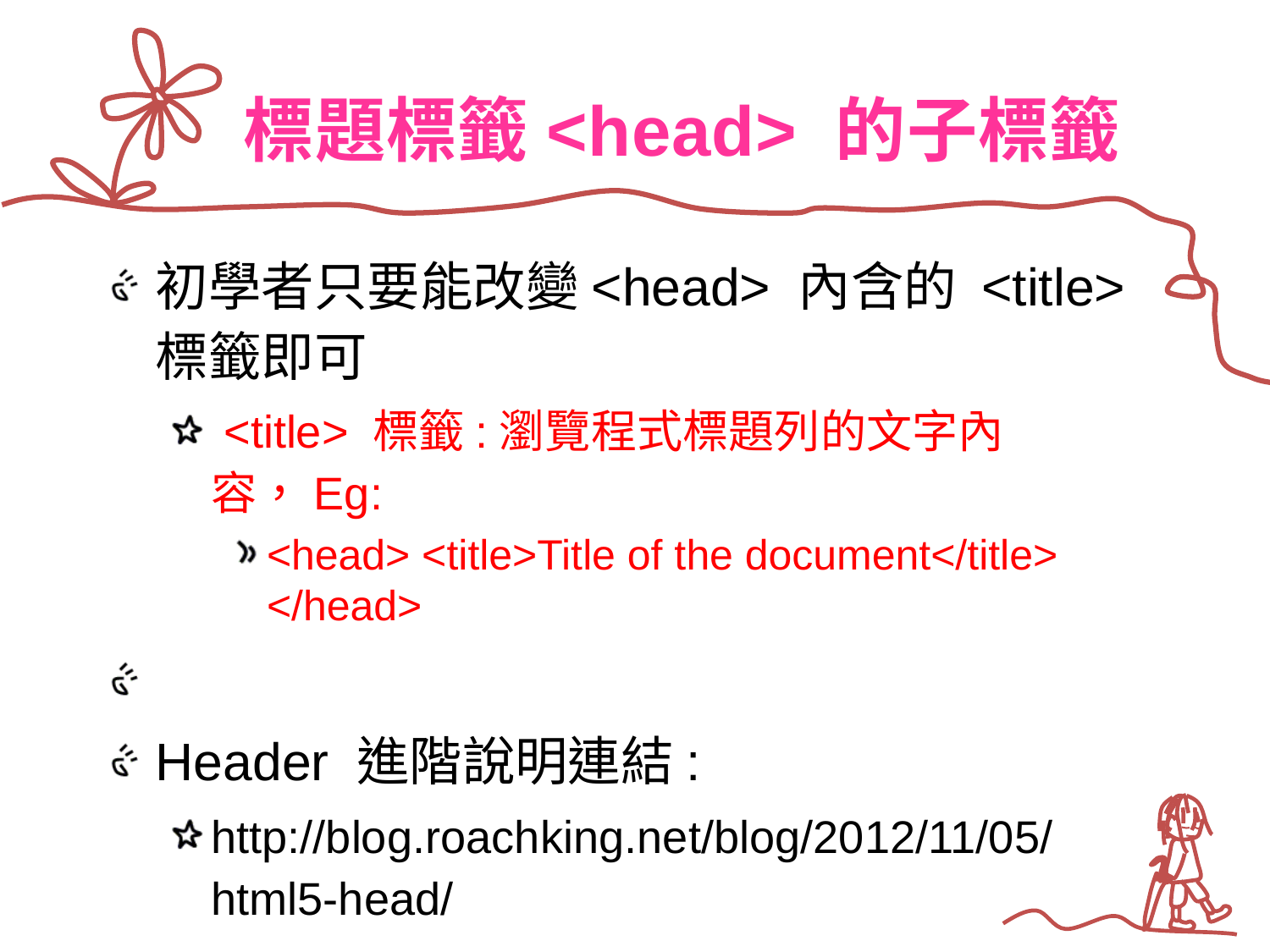

# 標題標籤<head> 的子標籤
初學者只要能改變<head> 內含的 <title> 標籤即可
 <title> 標籤:瀏覽程式標題列的文字內容，Eg:
<head> <title>Title of the document</title> </head>

Header 進階說明連結:
http://blog.roachking.net/blog/2012/11/05/html5-head/